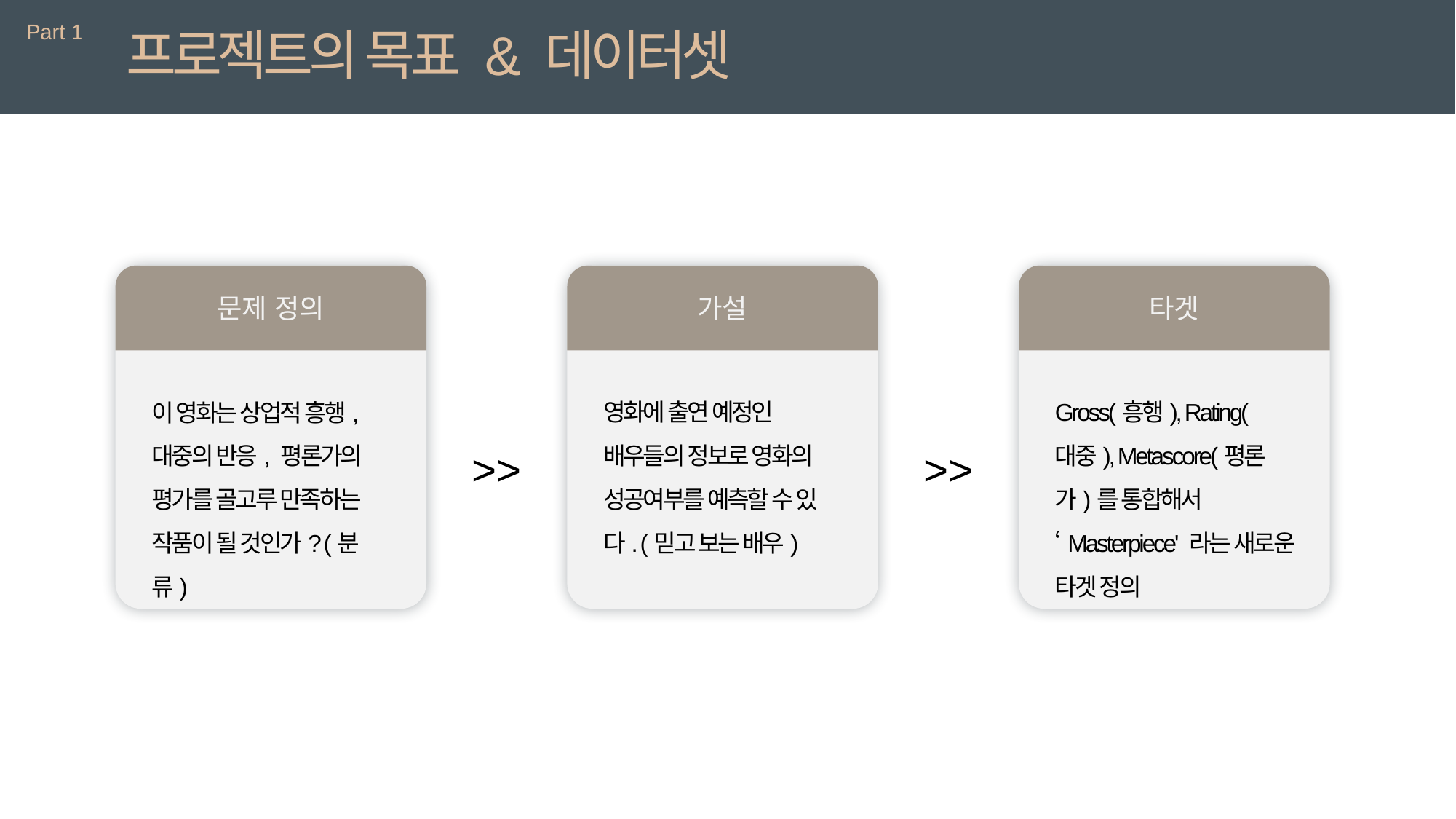

Part 1
프로젝트의 목표 & 데이터셋

문제 정의
가설
타겟
Gross(흥행), Rating(대중), Metascore(평론가)를 통합해서 ‘Masterpiece' 라는 새로운 타겟 정의
영화에 출연 예정인 배우들의 정보로 영화의 성공여부를 예측할 수 있다. (믿고 보는 배우)
이 영화는 상업적 흥행, 대중의 반응, 평론가의 평가를 골고루 만족하는 작품이 될 것인가? (분류)
>>
>>